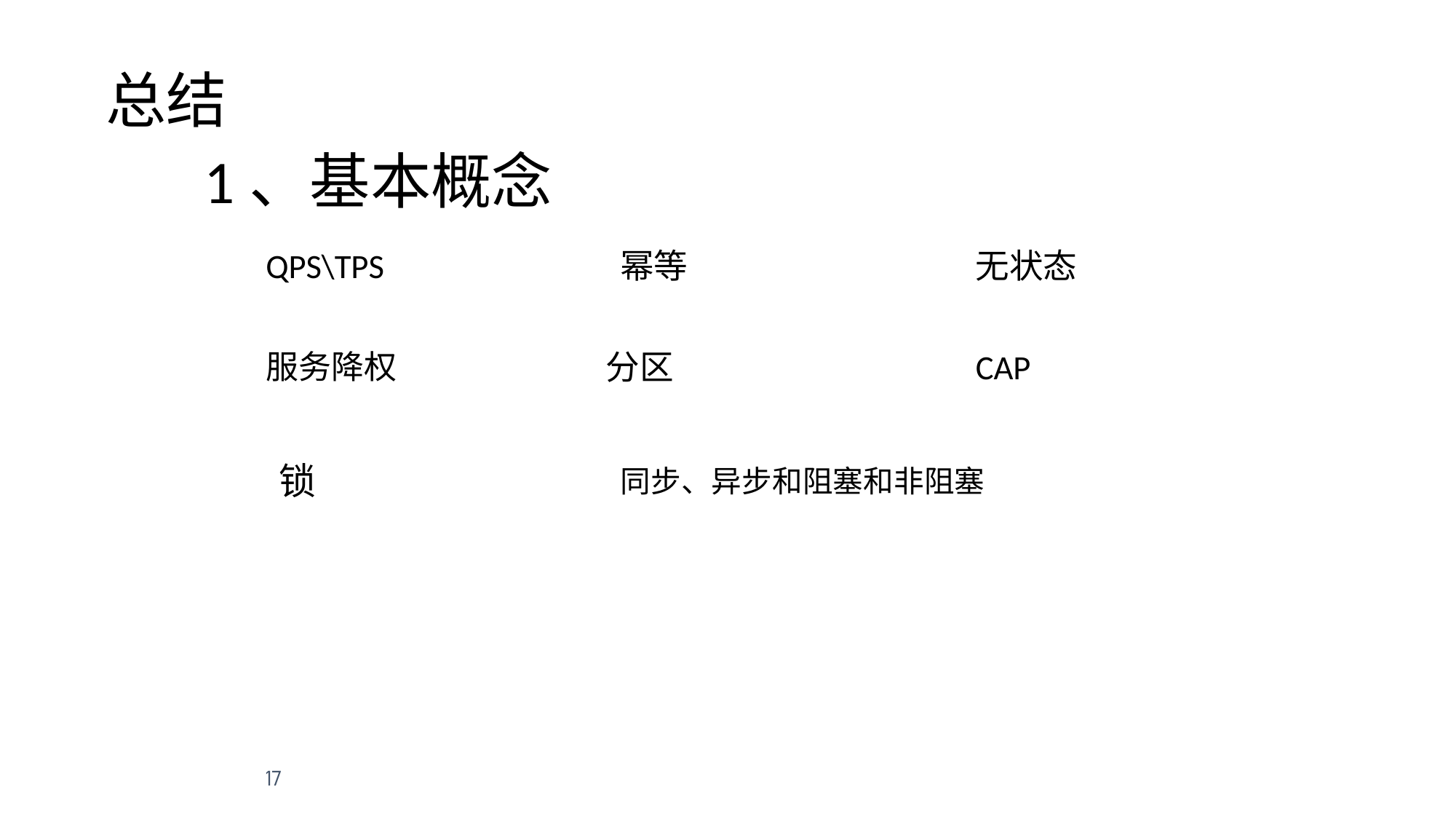

总结
1、基本概念
QPS\TPS
幂等
无状态
服务降权
分区
CAP
锁
同步、异步和阻塞和非阻塞
17